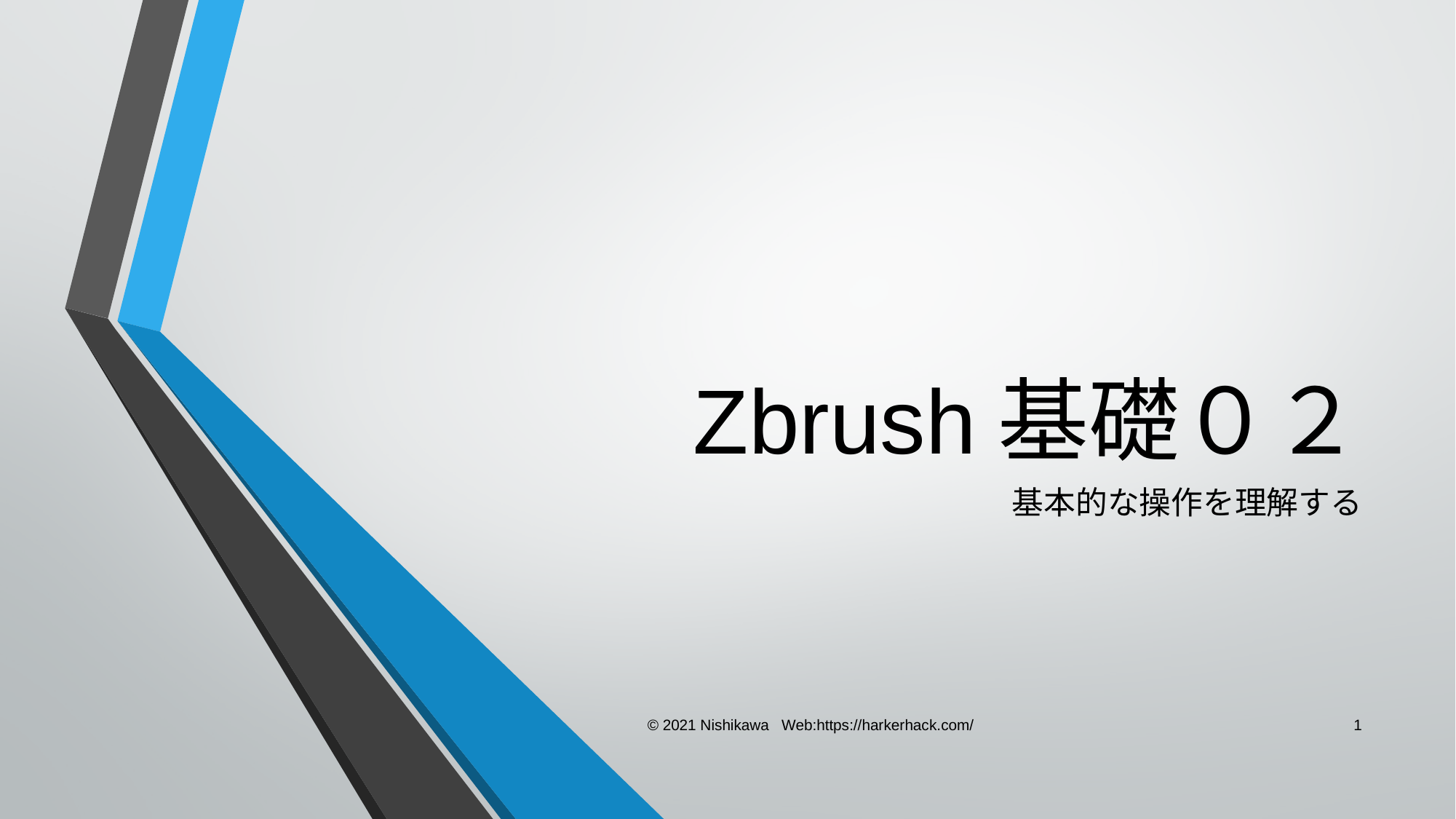

# Zbrush基礎０２
基本的な操作を理解する
© 2021 Nishikawa   Web:https://harkerhack.com/
1